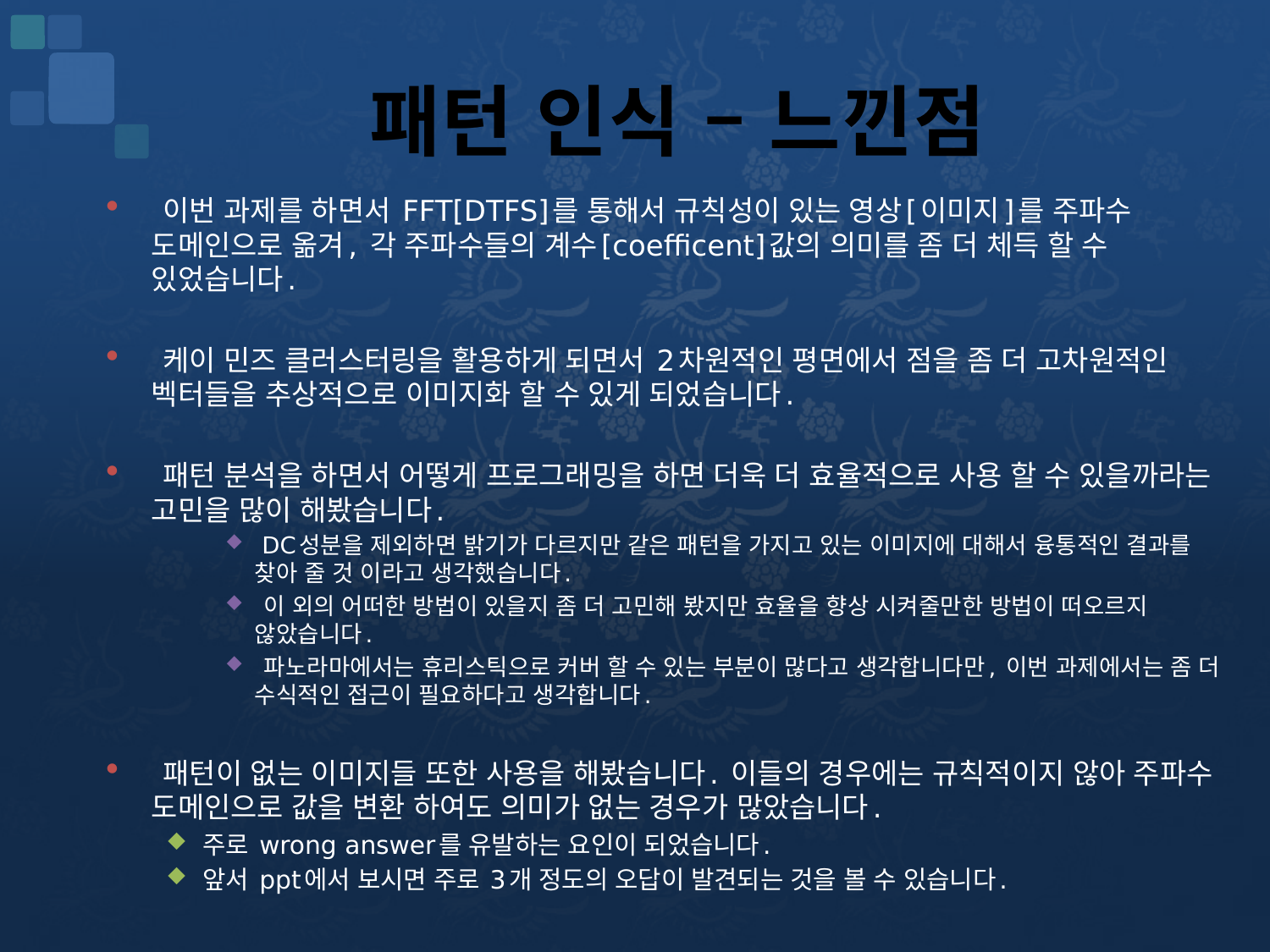

# 패턴 인식 – 느낀점
 이번 과제를 하면서 FFT[DTFS]를 통해서 규칙성이 있는 영상[이미지]를 주파수 도메인으로 옮겨, 각 주파수들의 계수[coefficent]값의 의미를 좀 더 체득 할 수 있었습니다.

 케이 민즈 클러스터링을 활용하게 되면서 2차원적인 평면에서 점을 좀 더 고차원적인 벡터들을 추상적으로 이미지화 할 수 있게 되었습니다.

 패턴 분석을 하면서 어떻게 프로그래밍을 하면 더욱 더 효율적으로 사용 할 수 있을까라는 고민을 많이 해봤습니다.
 DC성분을 제외하면 밝기가 다르지만 같은 패턴을 가지고 있는 이미지에 대해서 융통적인 결과를 찾아 줄 것 이라고 생각했습니다.
 이 외의 어떠한 방법이 있을지 좀 더 고민해 봤지만 효율을 향상 시켜줄만한 방법이 떠오르지 않았습니다.
 파노라마에서는 휴리스틱으로 커버 할 수 있는 부분이 많다고 생각합니다만, 이번 과제에서는 좀 더 수식적인 접근이 필요하다고 생각합니다.

 패턴이 없는 이미지들 또한 사용을 해봤습니다. 이들의 경우에는 규칙적이지 않아 주파수 도메인으로 값을 변환 하여도 의미가 없는 경우가 많았습니다.
주로 wrong answer를 유발하는 요인이 되었습니다.
앞서 ppt에서 보시면 주로 3개 정도의 오답이 발견되는 것을 볼 수 있습니다.